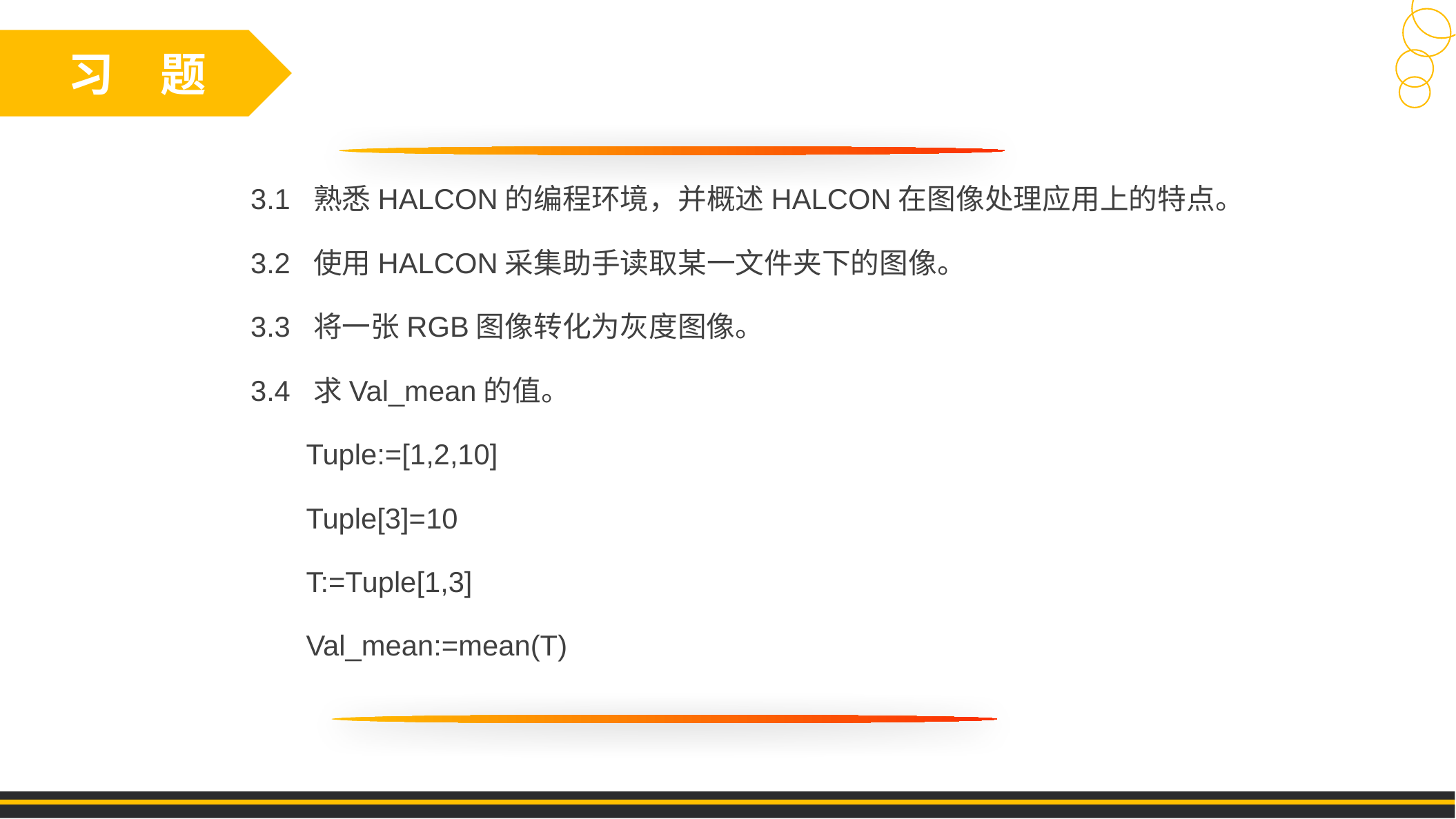

习　题

3.1  熟悉HALCON的编程环境，并概述HALCON在图像处理应用上的特点。
3.2  使用HALCON采集助手读取某一文件夹下的图像。
3.3  将一张RGB图像转化为灰度图像。
3.4  求Val_mean的值。
       Tuple:=[1,2,10]
       Tuple[3]=10
       T:=Tuple[1,3]
       Val_mean:=mean(T)